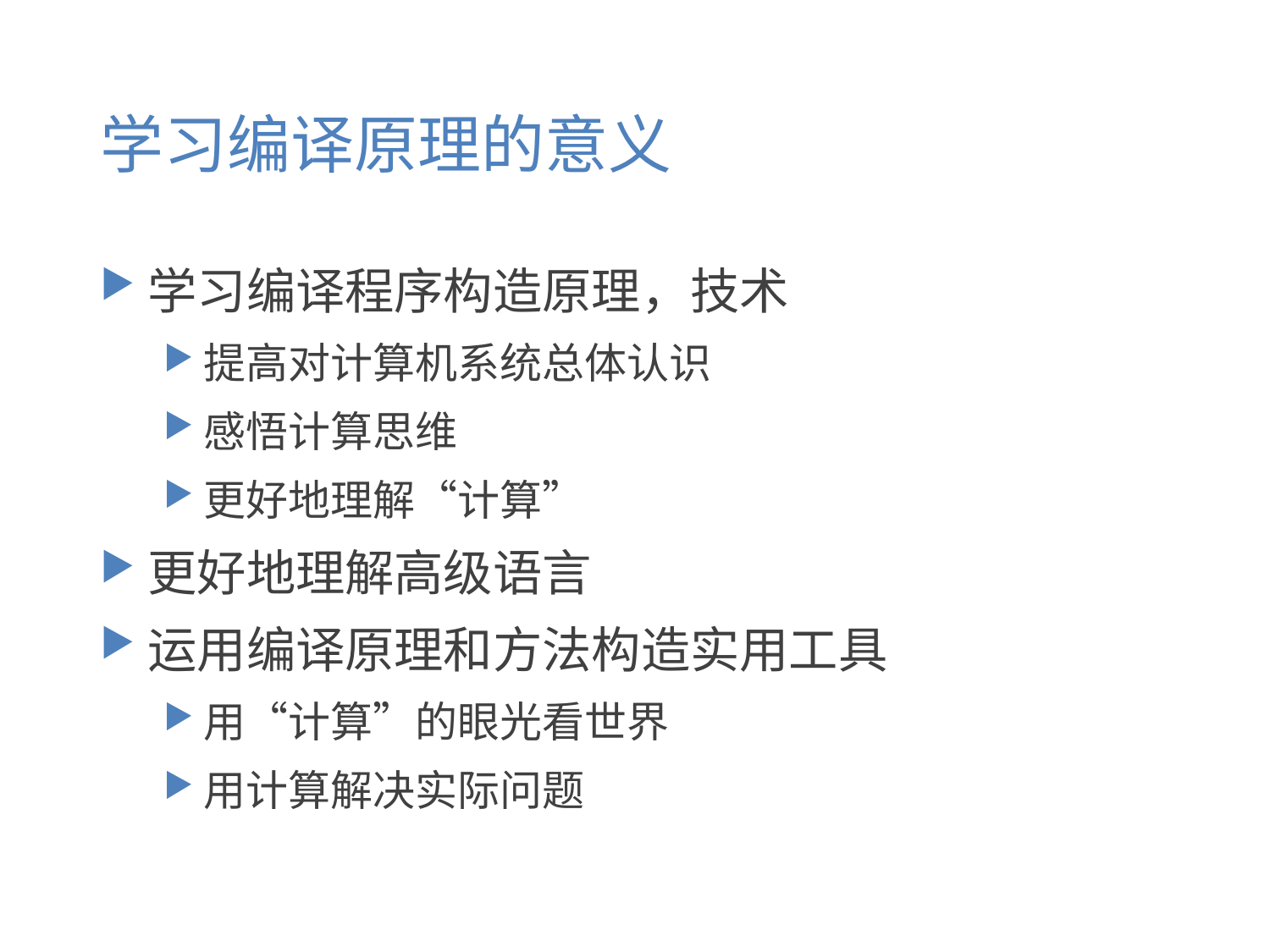

# 学习编译原理的意义
学习编译程序构造原理，技术
提高对计算机系统总体认识
感悟计算思维
更好地理解“计算”
更好地理解高级语言
运用编译原理和方法构造实用工具
用“计算”的眼光看世界
用计算解决实际问题